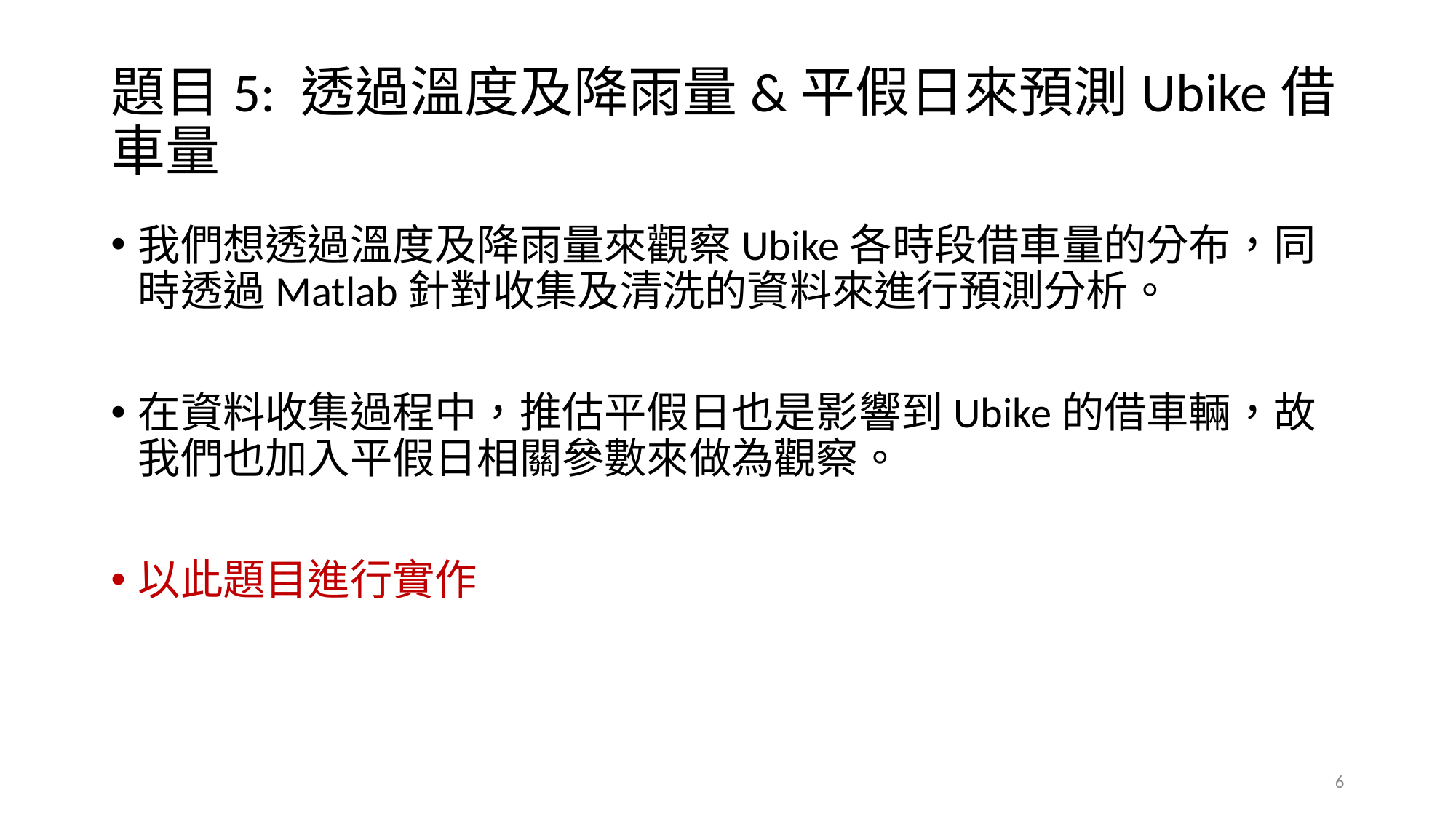

# 題目5: 透過溫度及降雨量&平假日來預測Ubike借車量
我們想透過溫度及降雨量來觀察Ubike各時段借車量的分布，同時透過Matlab針對收集及清洗的資料來進行預測分析。

在資料收集過程中，推估平假日也是影響到Ubike的借車輛，故我們也加入平假日相關參數來做為觀察。

以此題目進行實作
6